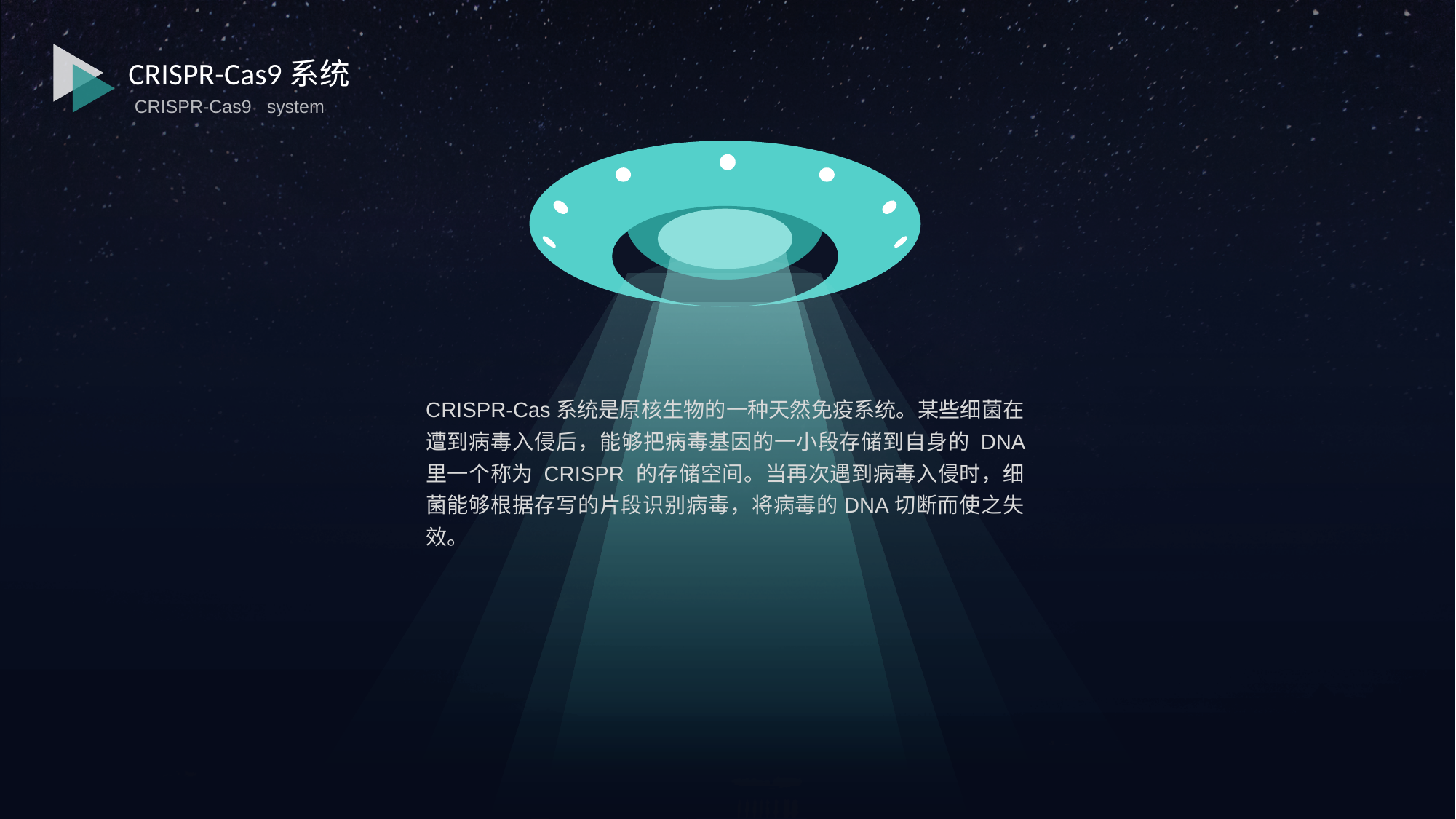

CRISPR-Cas9系统
CRISPR-Cas9   system

CRISPR-Cas系统是原核生物的一种天然免疫系统。某些细菌在遭到病毒入侵后，能够把病毒基因的一小段存储到自身的 DNA 里一个称为 CRISPR 的存储空间。当再次遇到病毒入侵时，细菌能够根据存写的片段识别病毒，将病毒的DNA切断而使之失效。